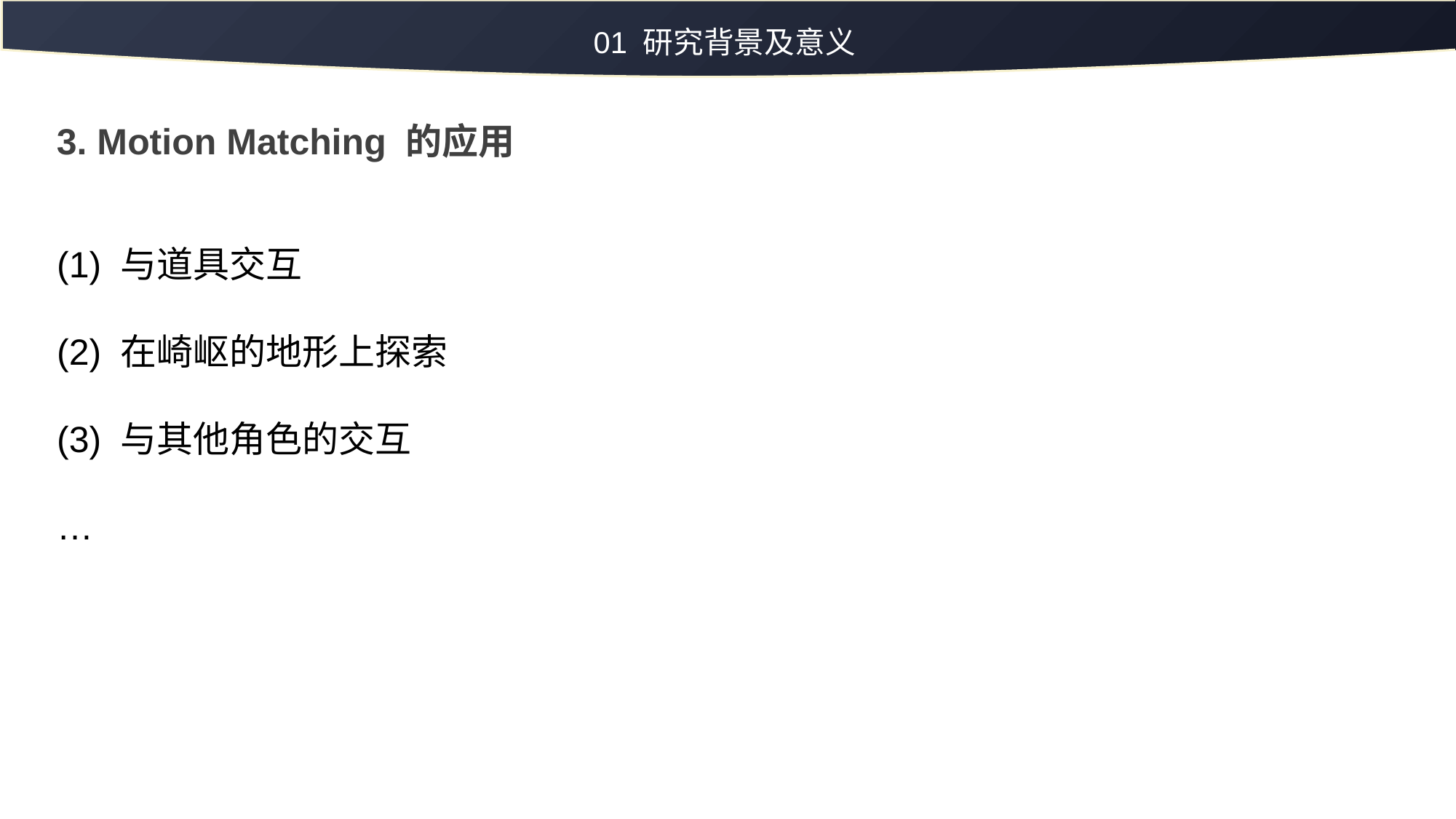

01 研究背景及意义
3. Motion Matching 的应用

(1) 与道具交互

(2) 在崎岖的地形上探索

(3) 与其他角色的交互

…